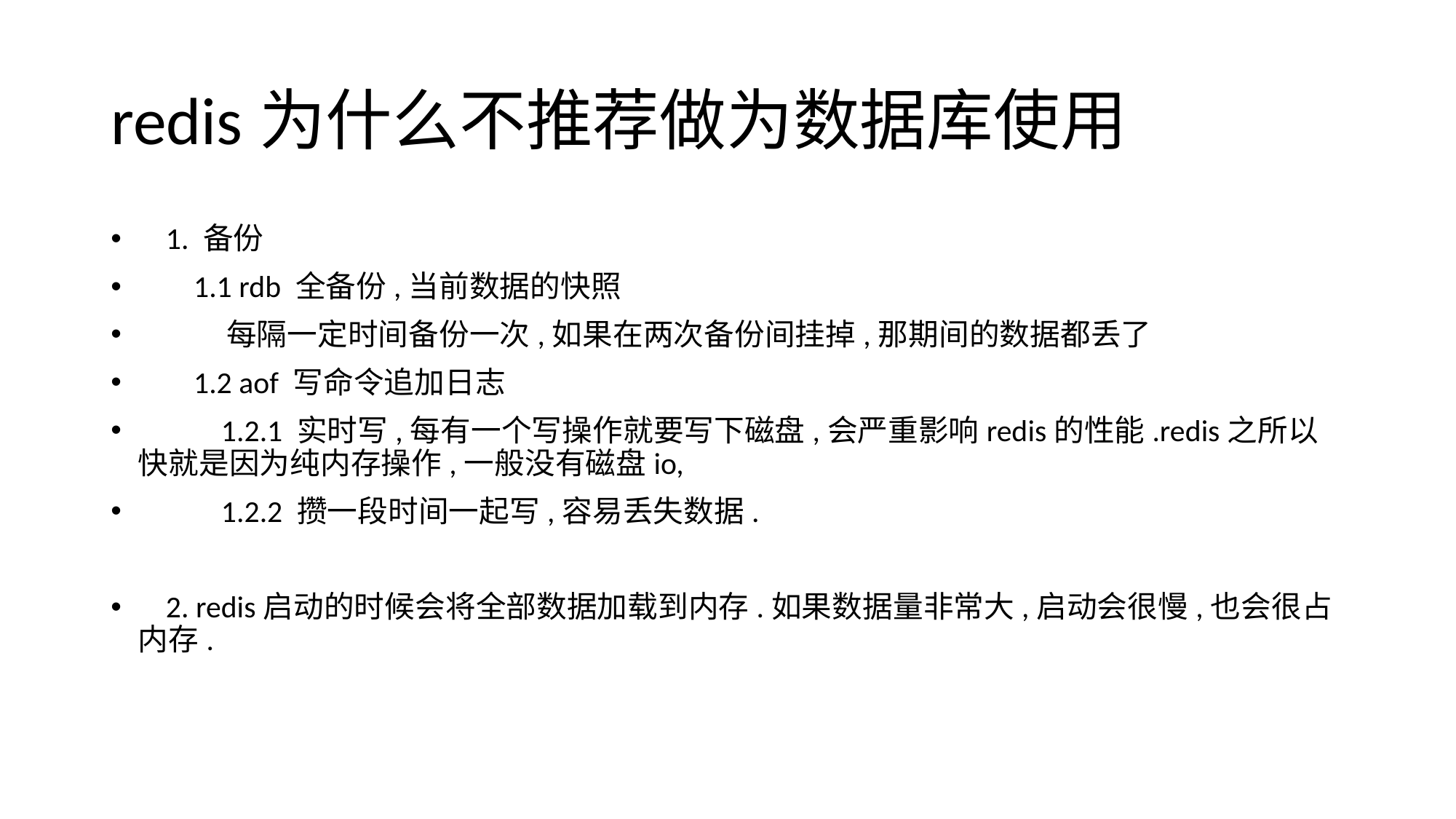

# redis为什么不推荐做为数据库使用
    1. 备份
        1.1 rdb 全备份,当前数据的快照
            每隔一定时间备份一次,如果在两次备份间挂掉,那期间的数据都丢了
        1.2 aof 写命令追加日志
            1.2.1 实时写,每有一个写操作就要写下磁盘,会严重影响redis的性能.redis之所以快就是因为纯内存操作,一般没有磁盘io,
            1.2.2 攒一段时间一起写,容易丢失数据.

    2. redis启动的时候会将全部数据加载到内存.如果数据量非常大,启动会很慢,也会很占内存.